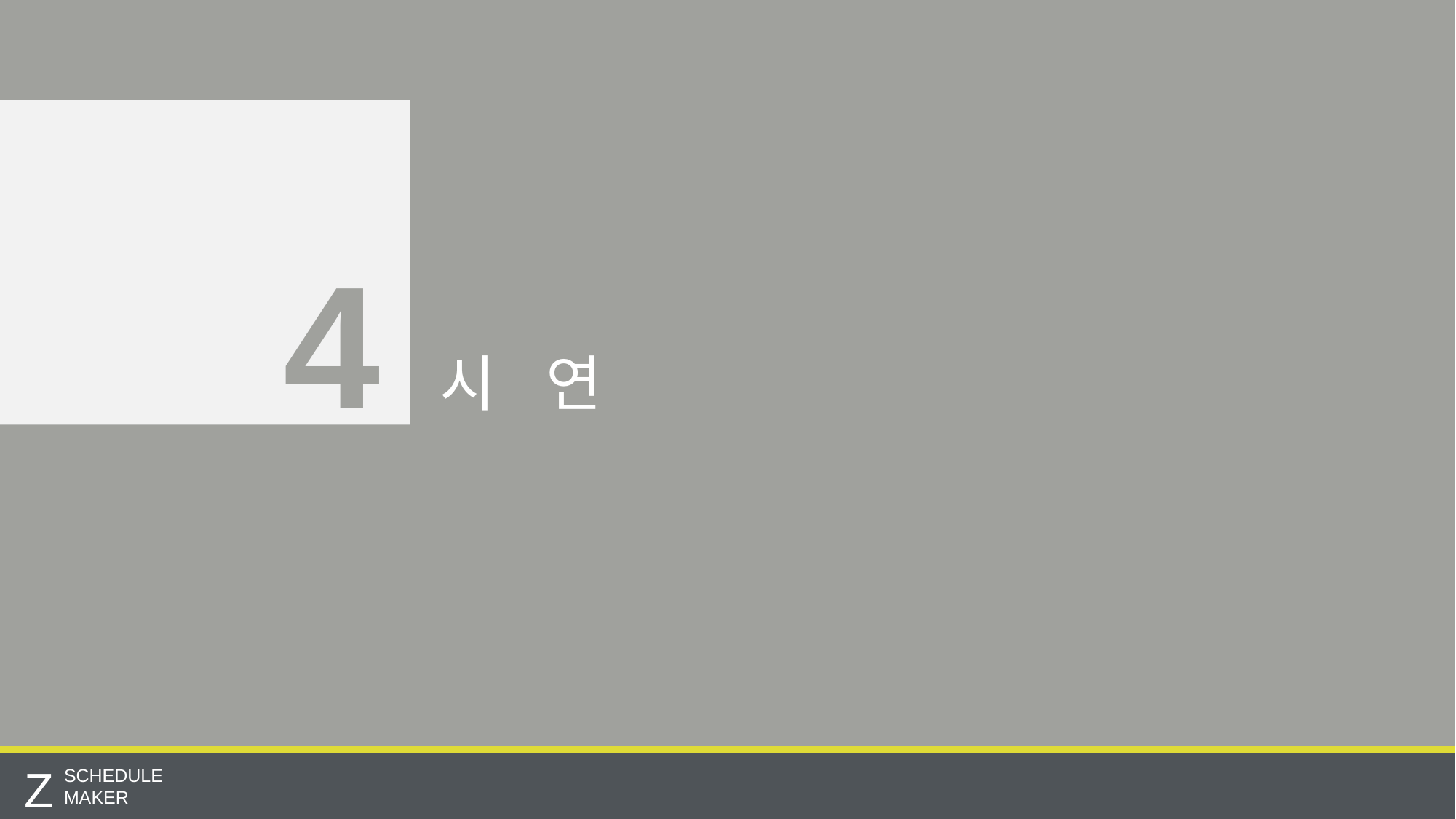

4
시   연

Z
SCHEDULE
MAKER
Z